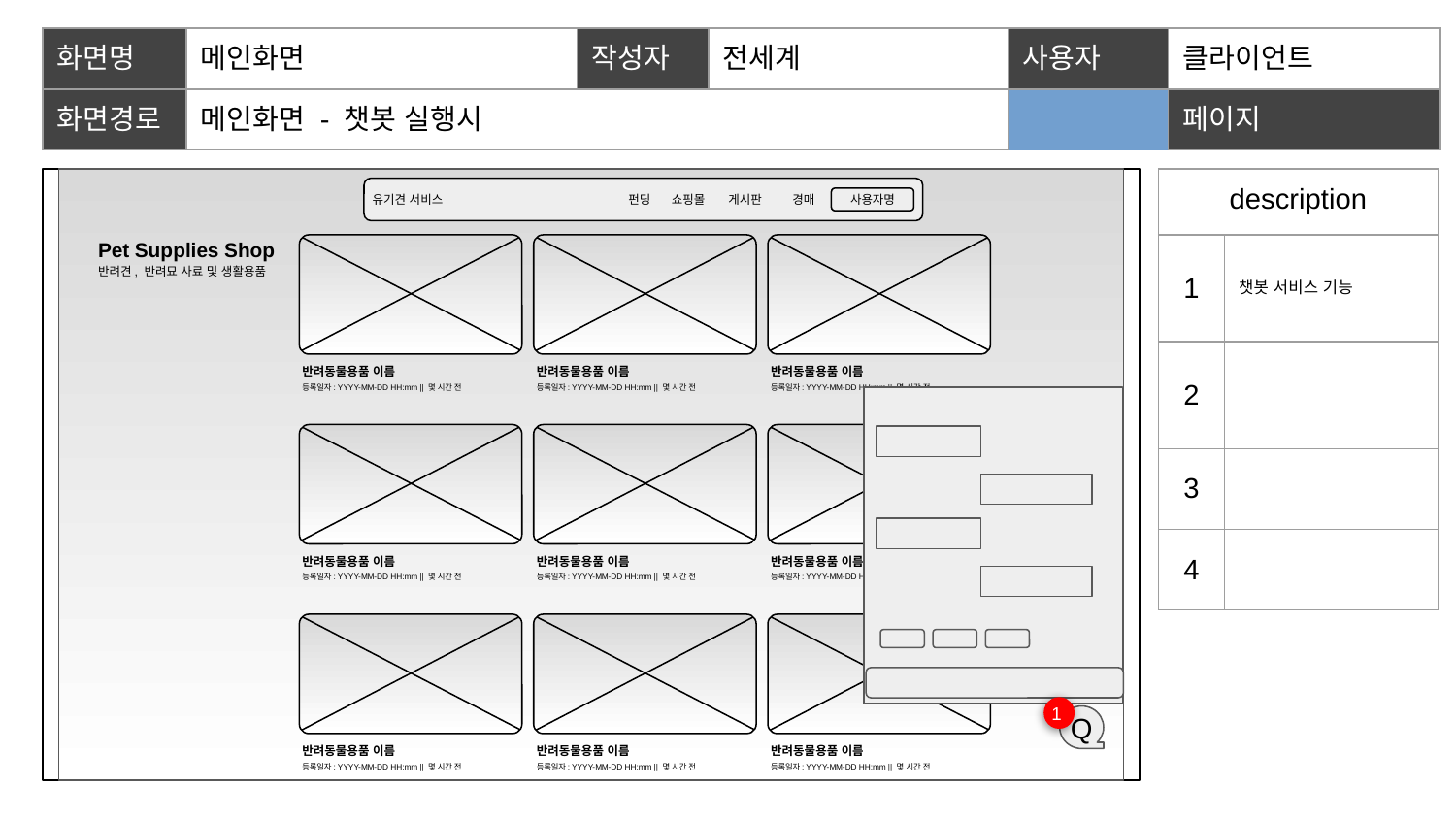

| 화면명 | 메인화면 | 작성자 | 전세계 |  | 사용자 | 클라이언트 |
| --- | --- | --- | --- | --- | --- | --- |
| 화면경로 | 메인화면 - 챗봇 실행시 |  |  |  | 페이지 | 1 |

| description |  |
| --- | --- |
| 1 | 챗봇 서비스 기능 |
| 2 |  |
| 3 |  |
| 4 |  |

유기견 서비스
펀딩
쇼핑몰
게시판
경매
사용자명
Pet Supplies Shop
반려견, 반려묘 사료 및 생활용품

반려동물용품 이름
등록일자: YYYY-MM-DD HH:mm || 몇 시간 전

반려동물용품 이름
등록일자: YYYY-MM-DD HH:mm || 몇 시간 전

반려동물용품 이름
등록일자: YYYY-MM-DD HH:mm || 몇 시간 전

반려동물용품 이름
등록일자: YYYY-MM-DD HH:mm || 몇 시간 전

반려동물용품 이름
등록일자: YYYY-MM-DD HH:mm || 몇 시간 전

반려동물용품 이름
등록일자: YYYY-MM-DD HH:mm || 몇 시간 전

반려동물용품 이름
등록일자: YYYY-MM-DD HH:mm || 몇 시간 전

반려동물용품 이름
등록일자: YYYY-MM-DD HH:mm || 몇 시간 전

반려동물용품 이름
등록일자: YYYY-MM-DD HH:mm || 몇 시간 전

1
Q